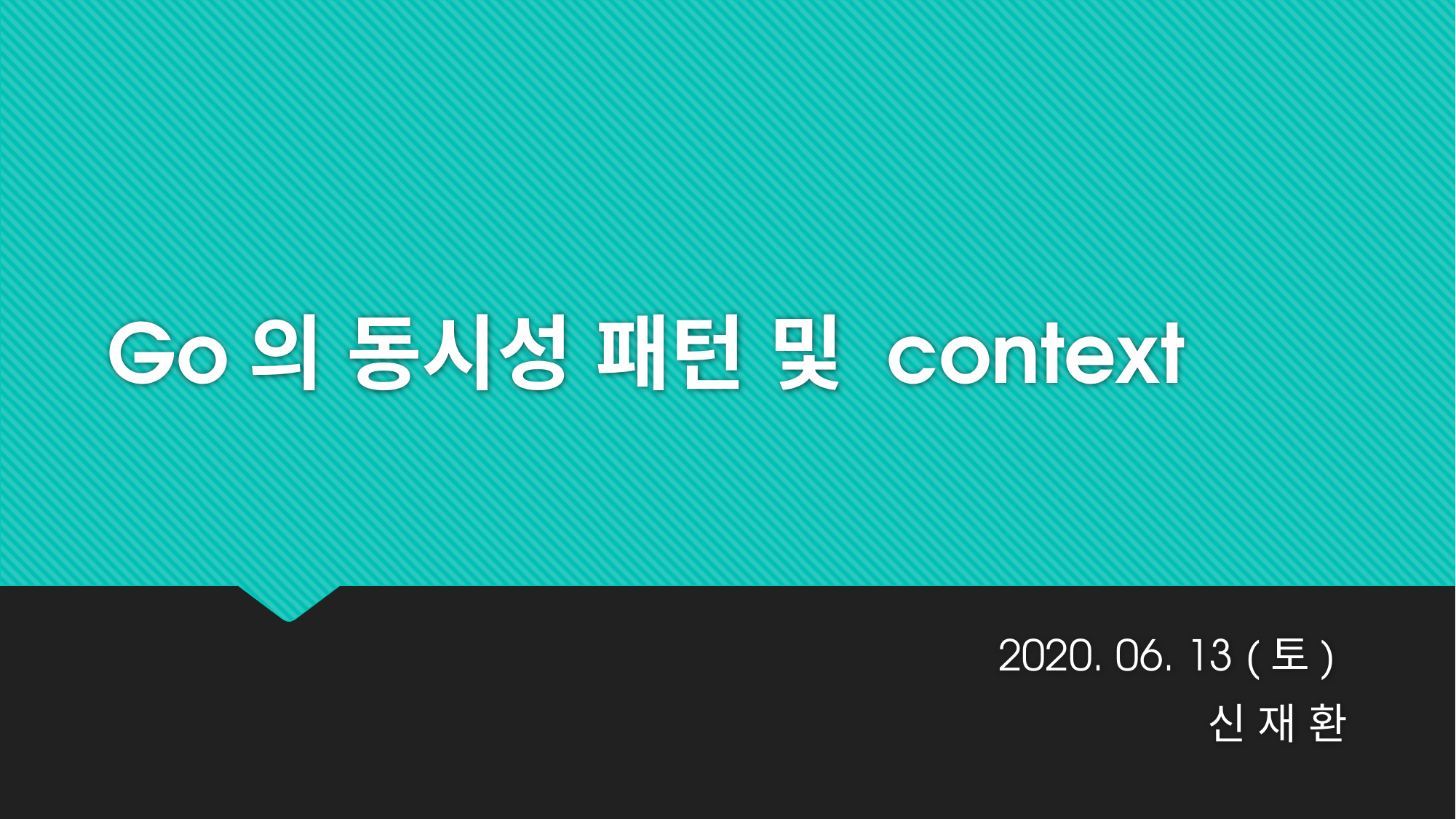

# Go의 동시성 패턴 및 context
2020. 06. 13 (토)
신 재 환